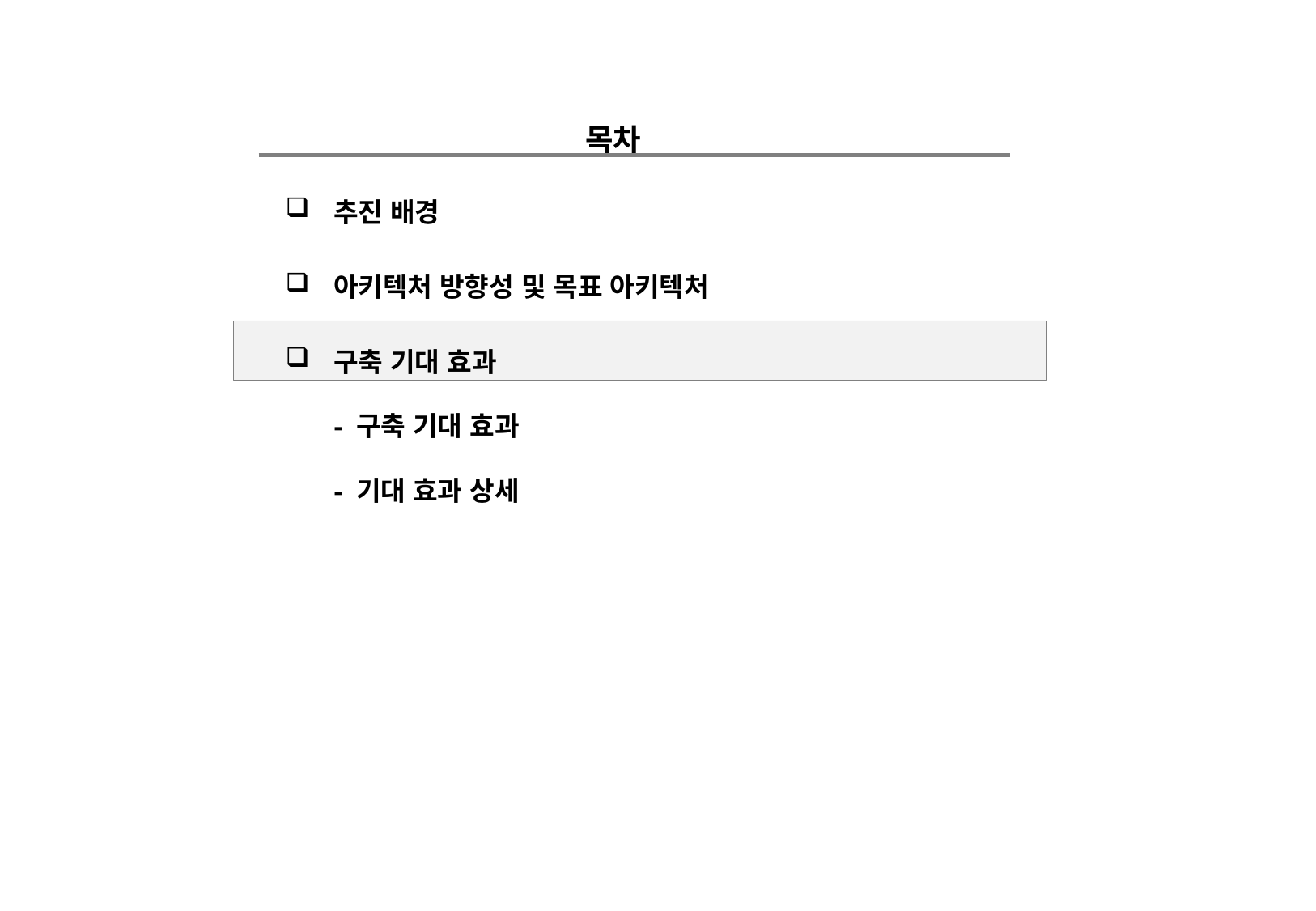

목차
추진 배경
아키텍처 방향성 및 목표 아키텍처
구축 기대 효과
- 구축 기대 효과
- 기대 효과 상세